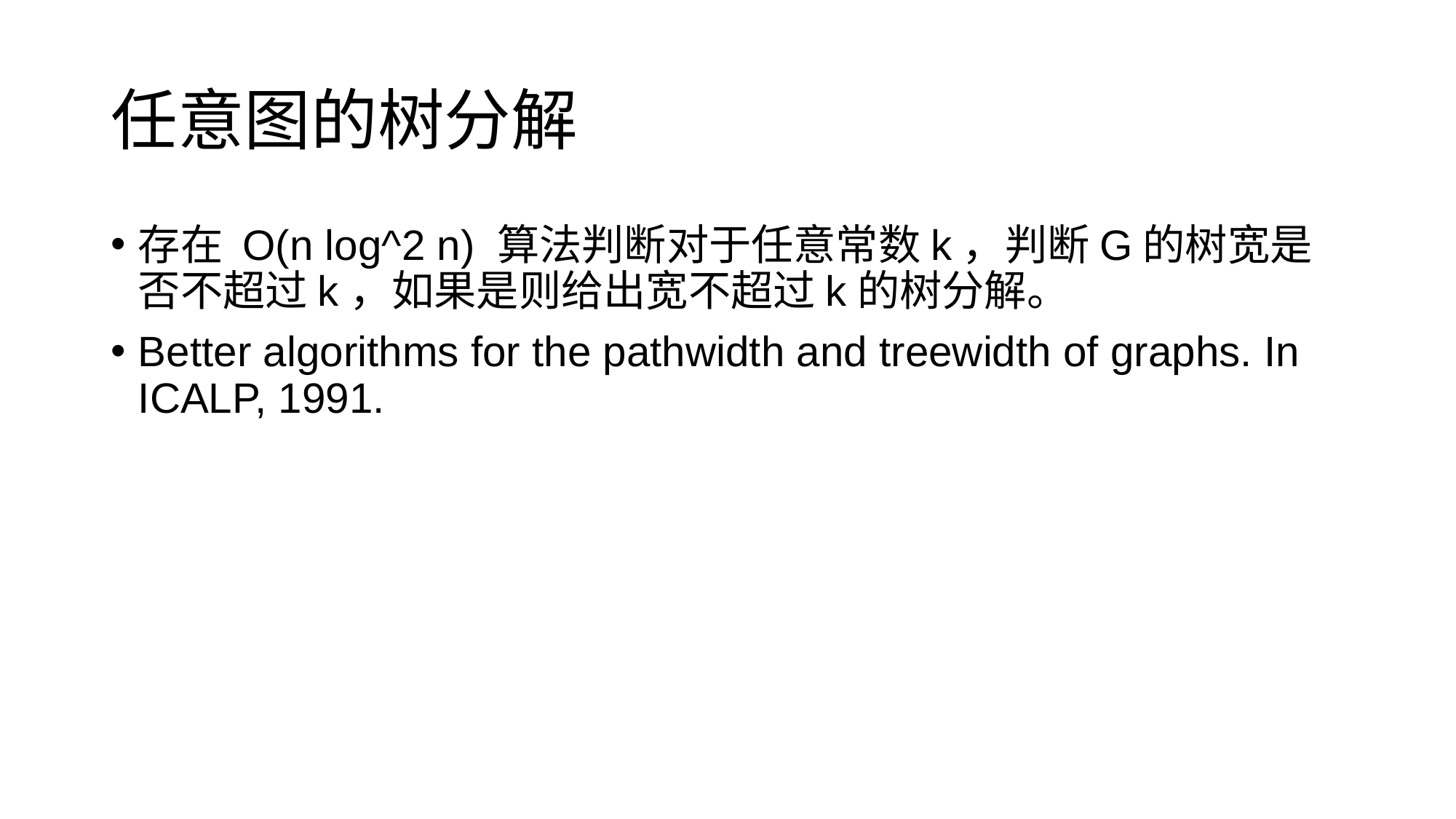

# 任意图的树分解
存在 O(n log^2 n) 算法判断对于任意常数k，判断G的树宽是否不超过k，如果是则给出宽不超过k的树分解。
Better algorithms for the pathwidth and treewidth of graphs. In ICALP, 1991.